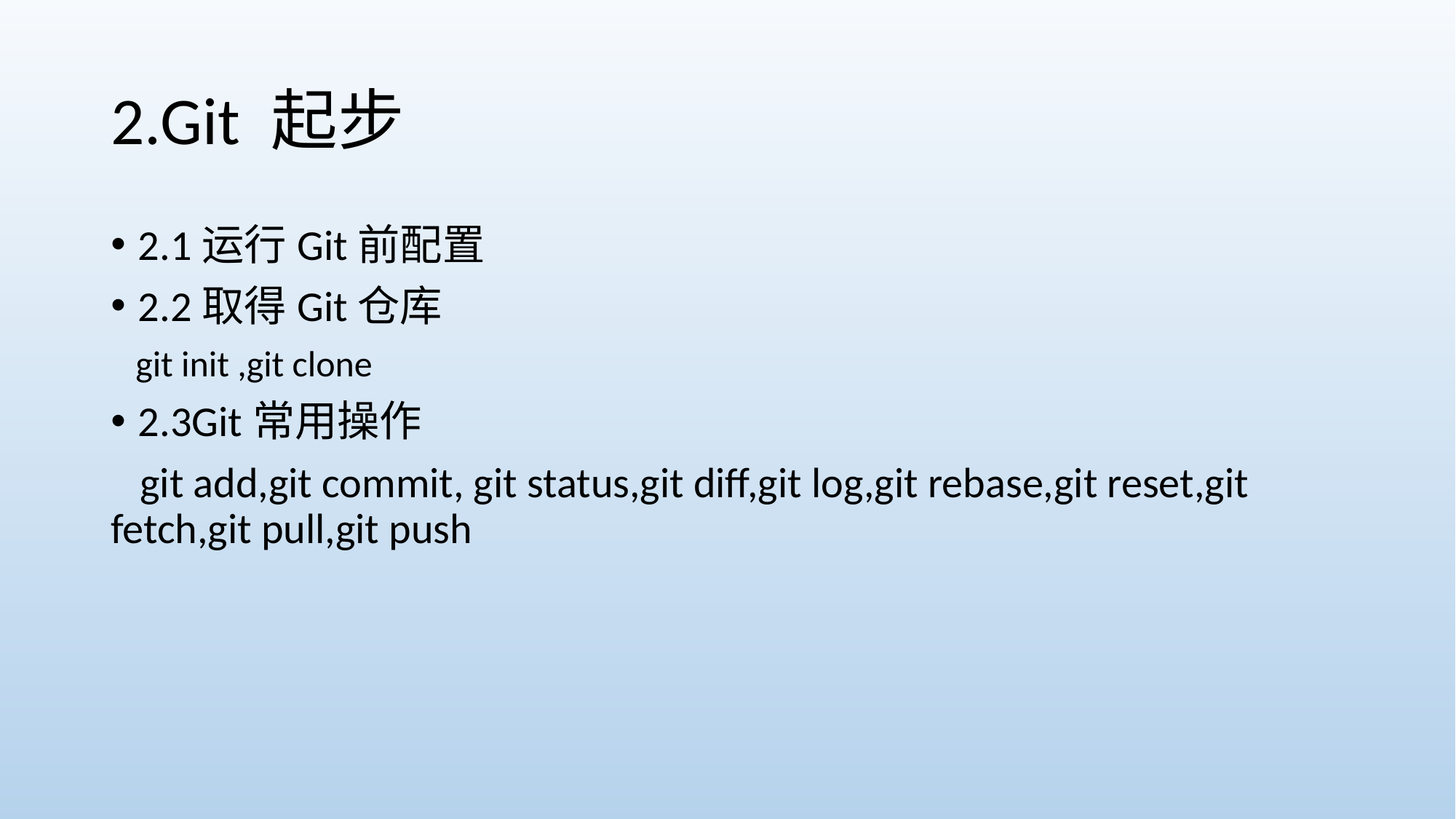

# 2.Git 起步
2.1运行Git前配置
2.2取得Git仓库
   git init ,git clone
2.3Git常用操作
   git add,git commit, git status,git diff,git log,git rebase,git reset,git fetch,git pull,git push